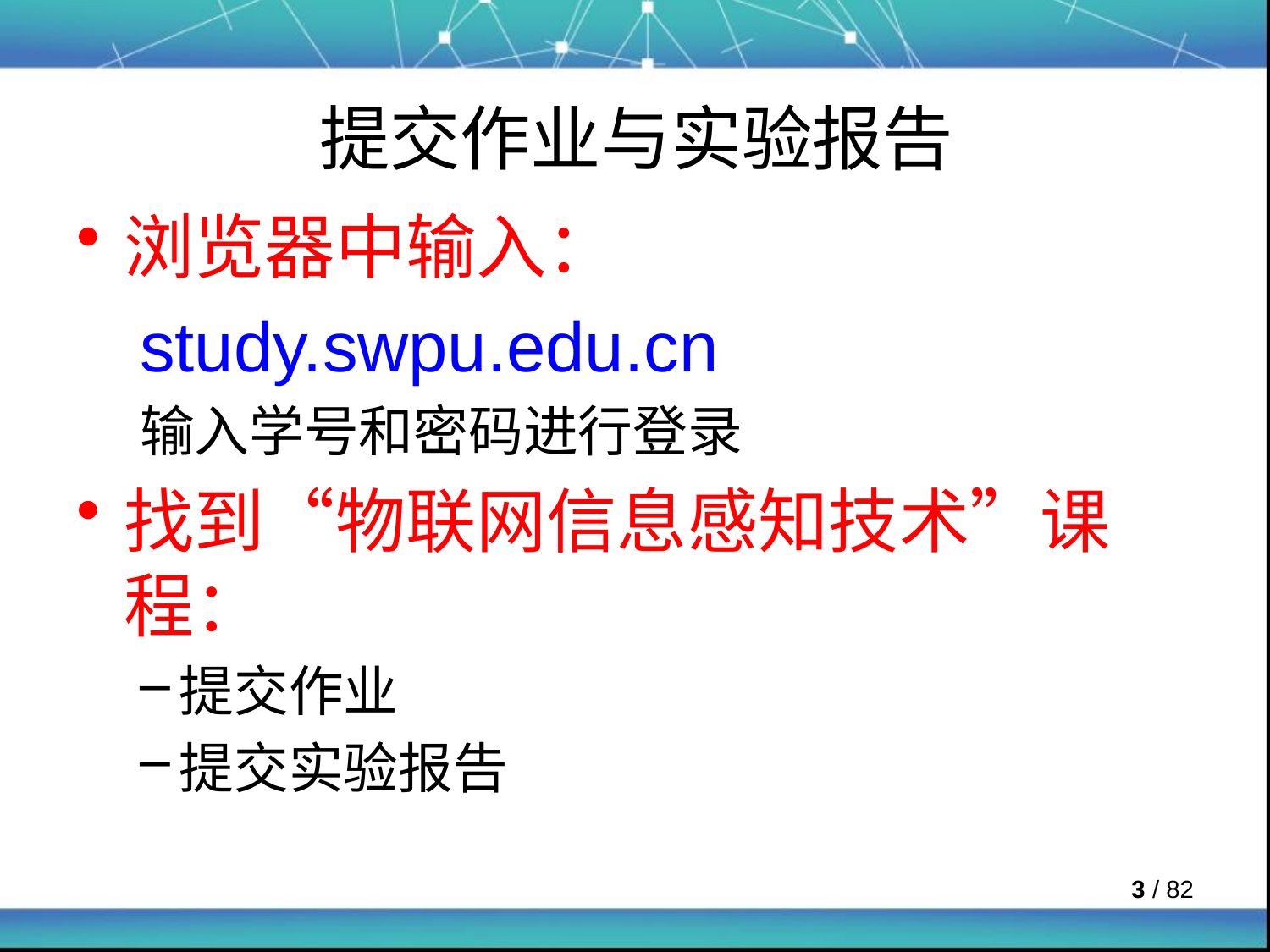

# 提交作业与实验报告
浏览器中输入：
study.swpu.edu.cn
输入学号和密码进行登录
找到“物联网信息感知技术”课程：
提交作业
提交实验报告
3 / 82